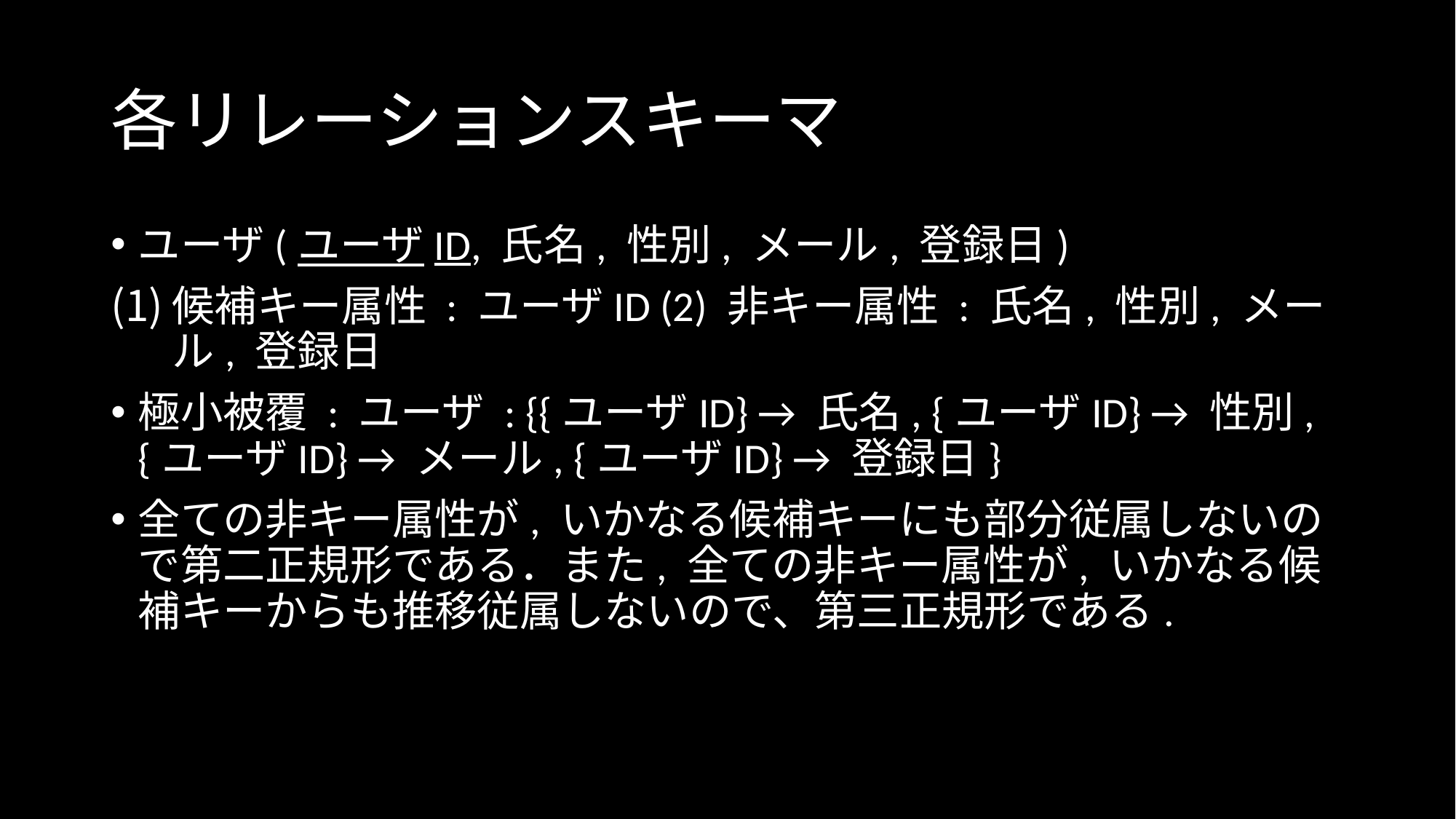

# 各リレーションスキーマ
ユーザ(ユーザID, 氏名, 性別, メール, 登録日)
候補キー属性 : ユーザID (2) 非キー属性 : 氏名, 性別, メール, 登録日
極小被覆 : ユーザ : {{ユーザID} → 氏名, {ユーザID} → 性別, {ユーザID} → メール, {ユーザID} → 登録日}
全ての非キー属性が, いかなる候補キーにも部分従属しないので第二正規形である．また, 全ての非キー属性が, いかなる候補キーからも推移従属しないので、第三正規形である.